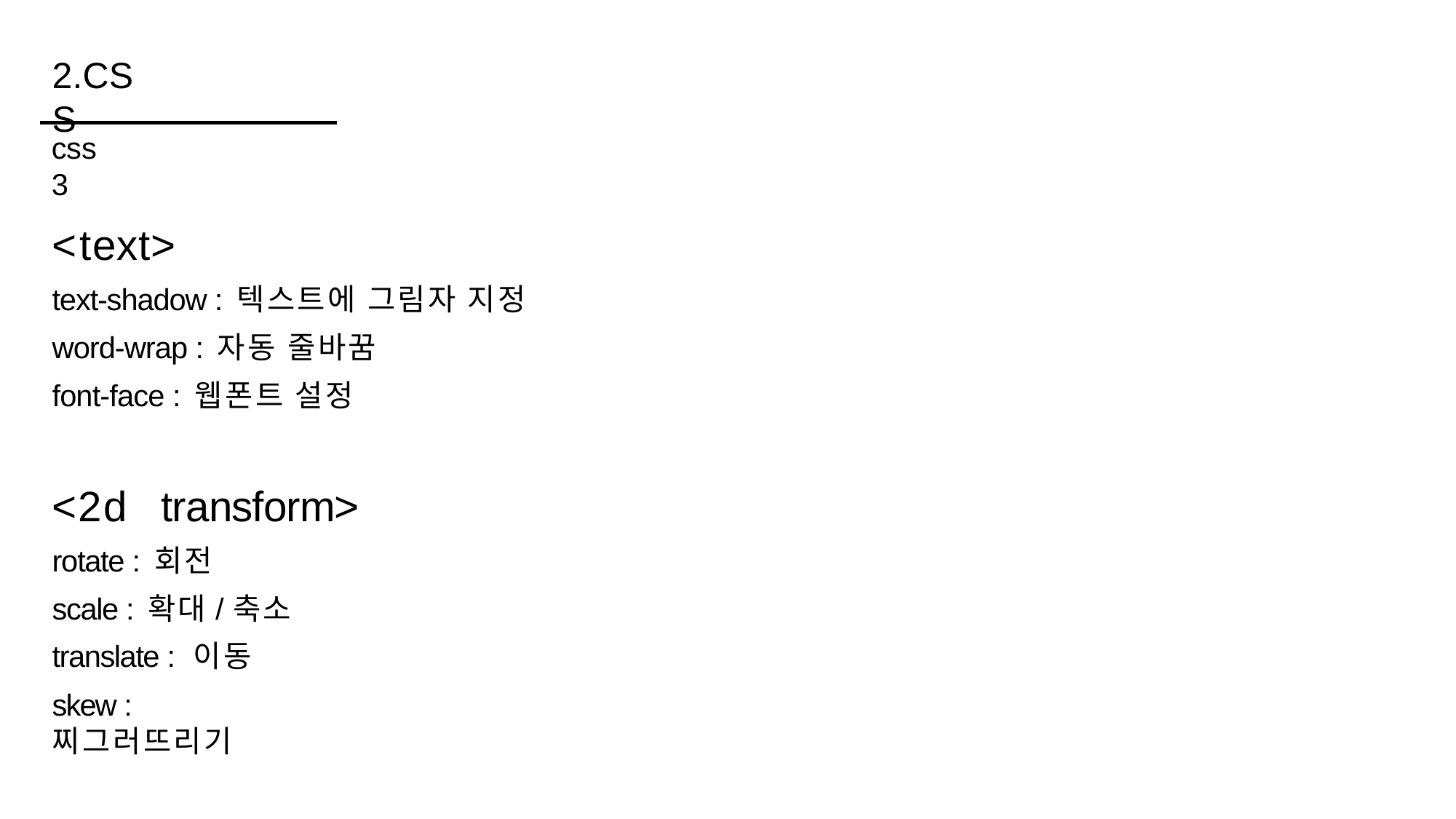

2.CSS

css3
# <text>
text-shadow : 텍스트에 그림자 지정  word-wrap : 자동 줄바꿈
font-face : 웹폰트 설정

<2d	transform>
rotate : 회전
scale : 확대/축소  translate : 이동
skew : 찌그러뜨리기